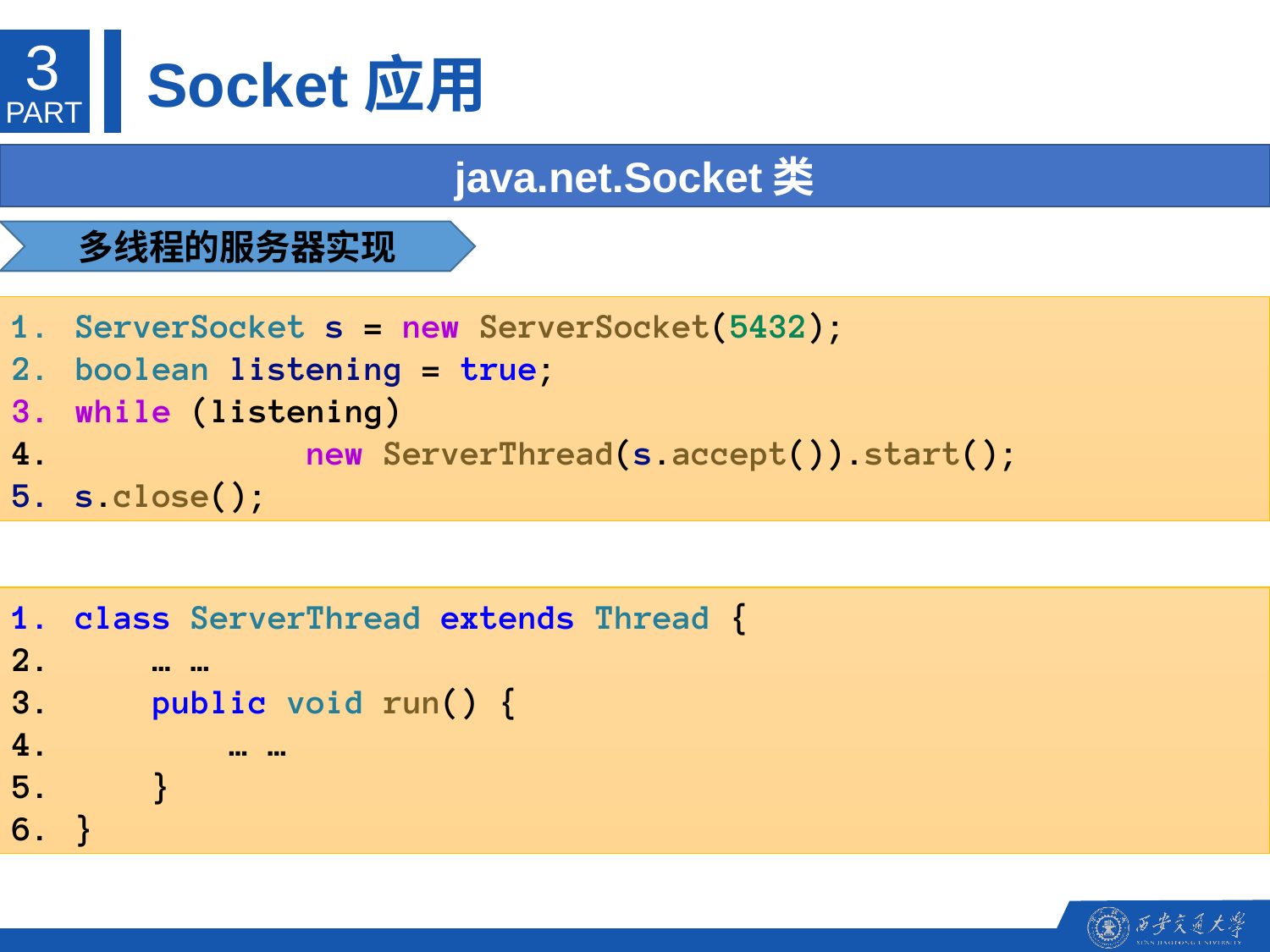

3
Socket应用
PART
java.net.Socket类
多线程的服务器实现
ServerSocket s = new ServerSocket(5432);
boolean listening = true;
while (listening)
            new ServerThread(s.accept()).start();
s.close();
class ServerThread extends Thread {
    … …
    public void run() {
        … …
    }
}